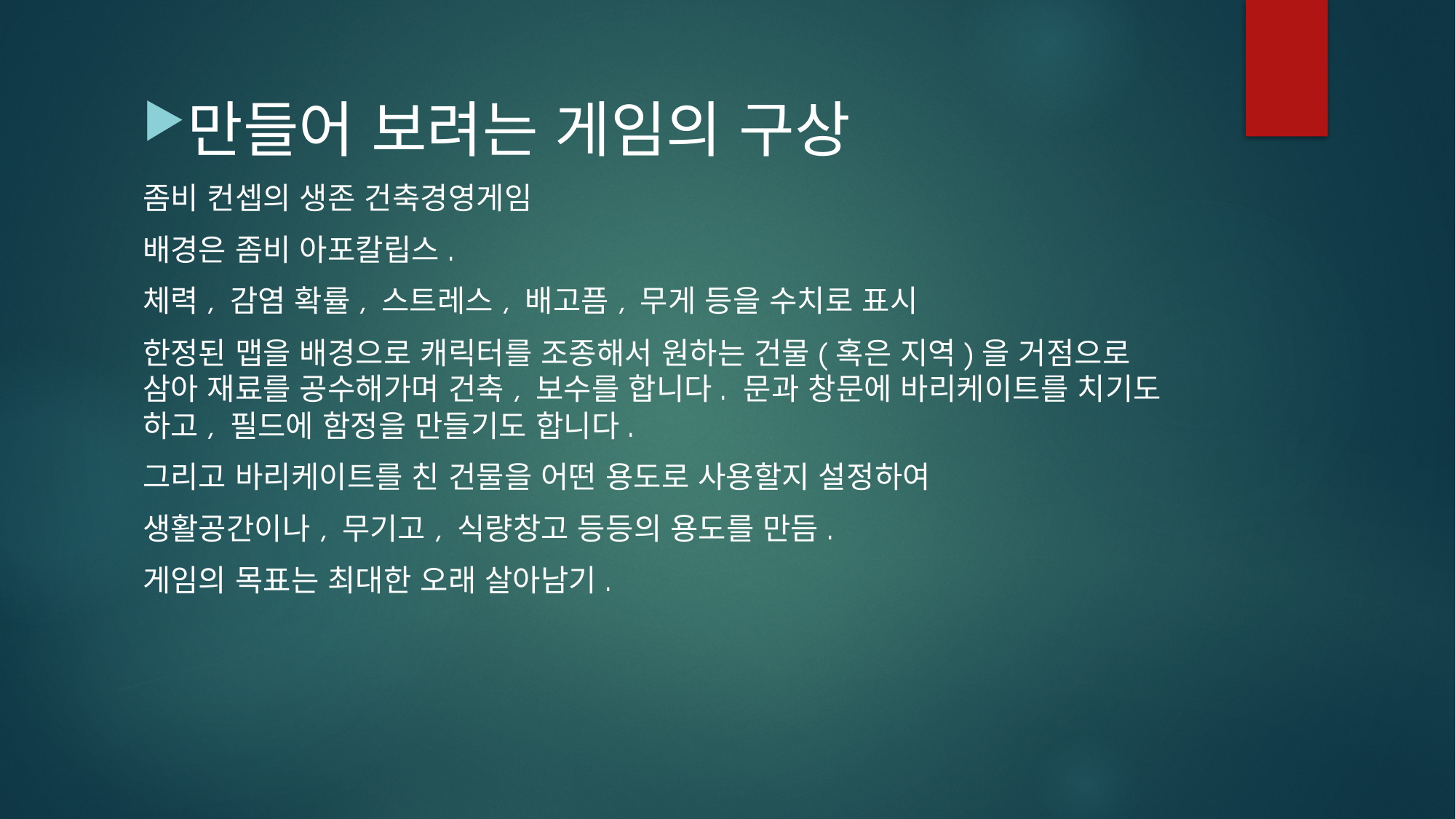

만들어 보려는 게임의 구상
좀비 컨셉의 생존 건축경영게임
배경은 좀비 아포칼립스.
체력, 감염 확률, 스트레스, 배고픔, 무게 등을 수치로 표시
한정된 맵을 배경으로 캐릭터를 조종해서 원하는 건물(혹은 지역)을 거점으로 삼아 재료를 공수해가며 건축, 보수를 합니다. 문과 창문에 바리케이트를 치기도 하고, 필드에 함정을 만들기도 합니다.
그리고 바리케이트를 친 건물을 어떤 용도로 사용할지 설정하여
생활공간이나, 무기고, 식량창고 등등의 용도를 만듬.
게임의 목표는 최대한 오래 살아남기.